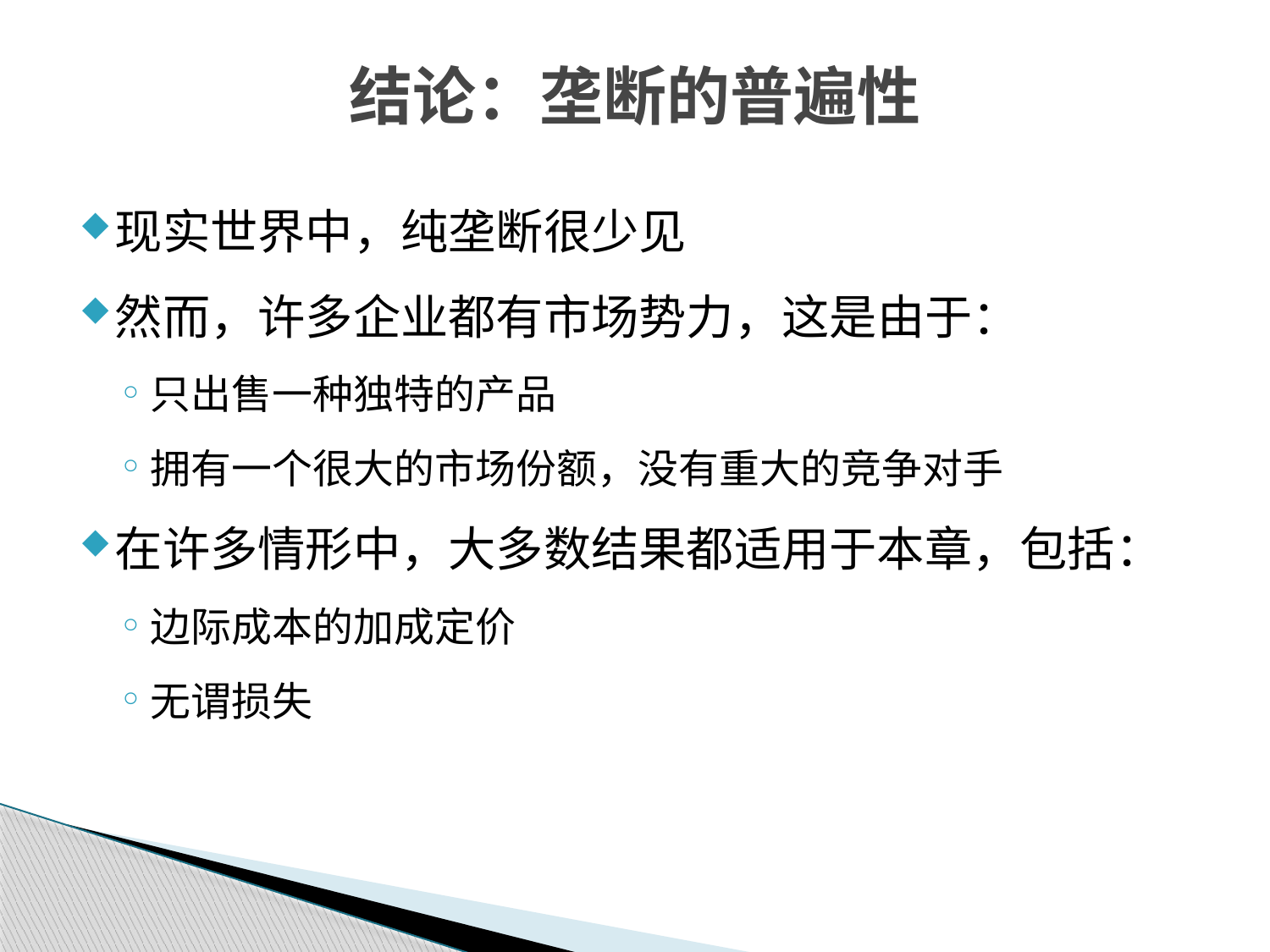

结论：垄断的普遍性
现实世界中，纯垄断很少见
然而，许多企业都有市场势力，这是由于：
只出售一种独特的产品
拥有一个很大的市场份额，没有重大的竞争对手
在许多情形中，大多数结果都适用于本章，包括：
边际成本的加成定价
无谓损失